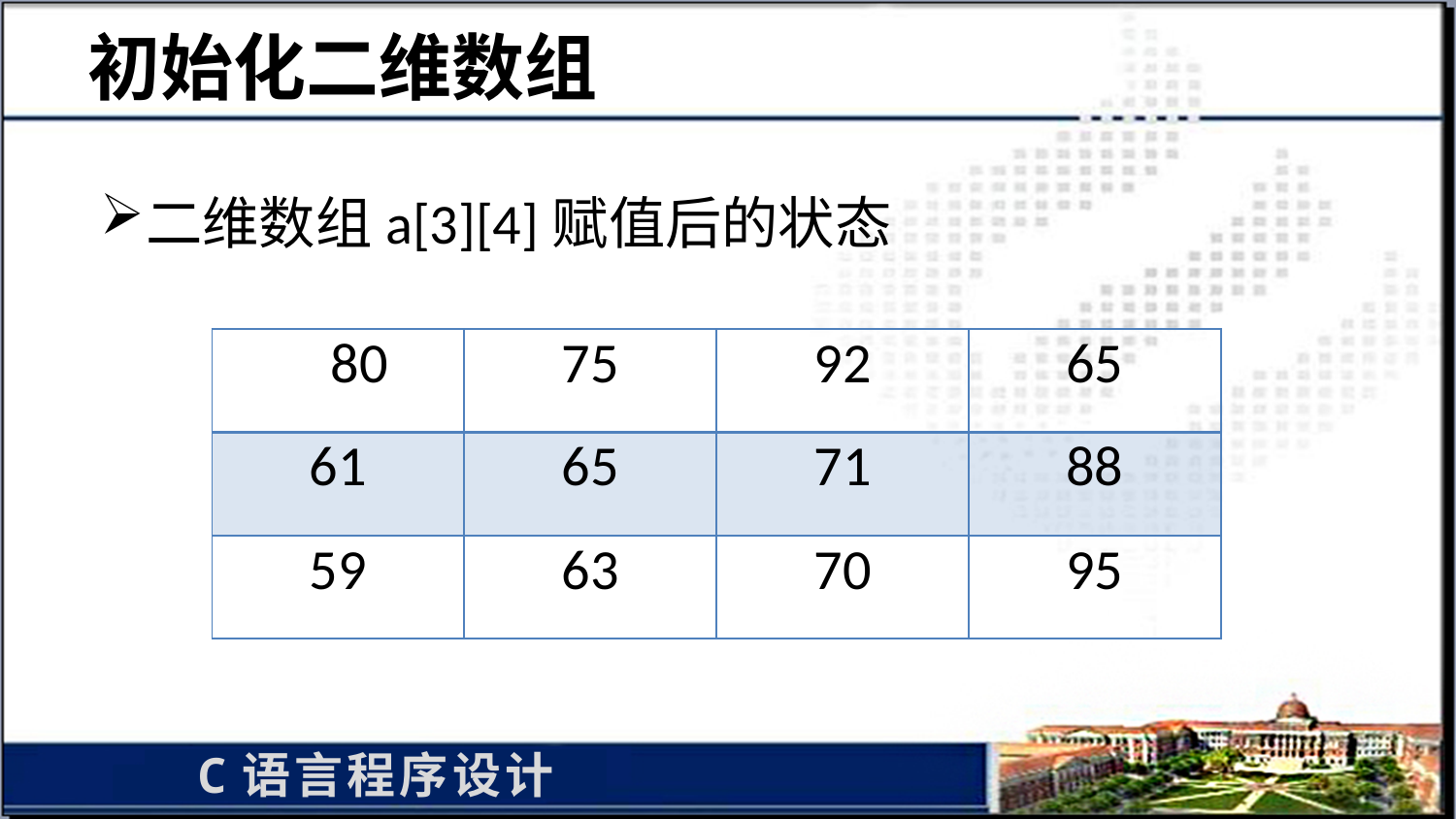

# 初始化二维数组
二维数组a[3][4]赋值后的状态
| 80 | 75 | 92 | 65 |
| --- | --- | --- | --- |
| 61 | 65 | 71 | 88 |
| 59 | 63 | 70 | 95 |